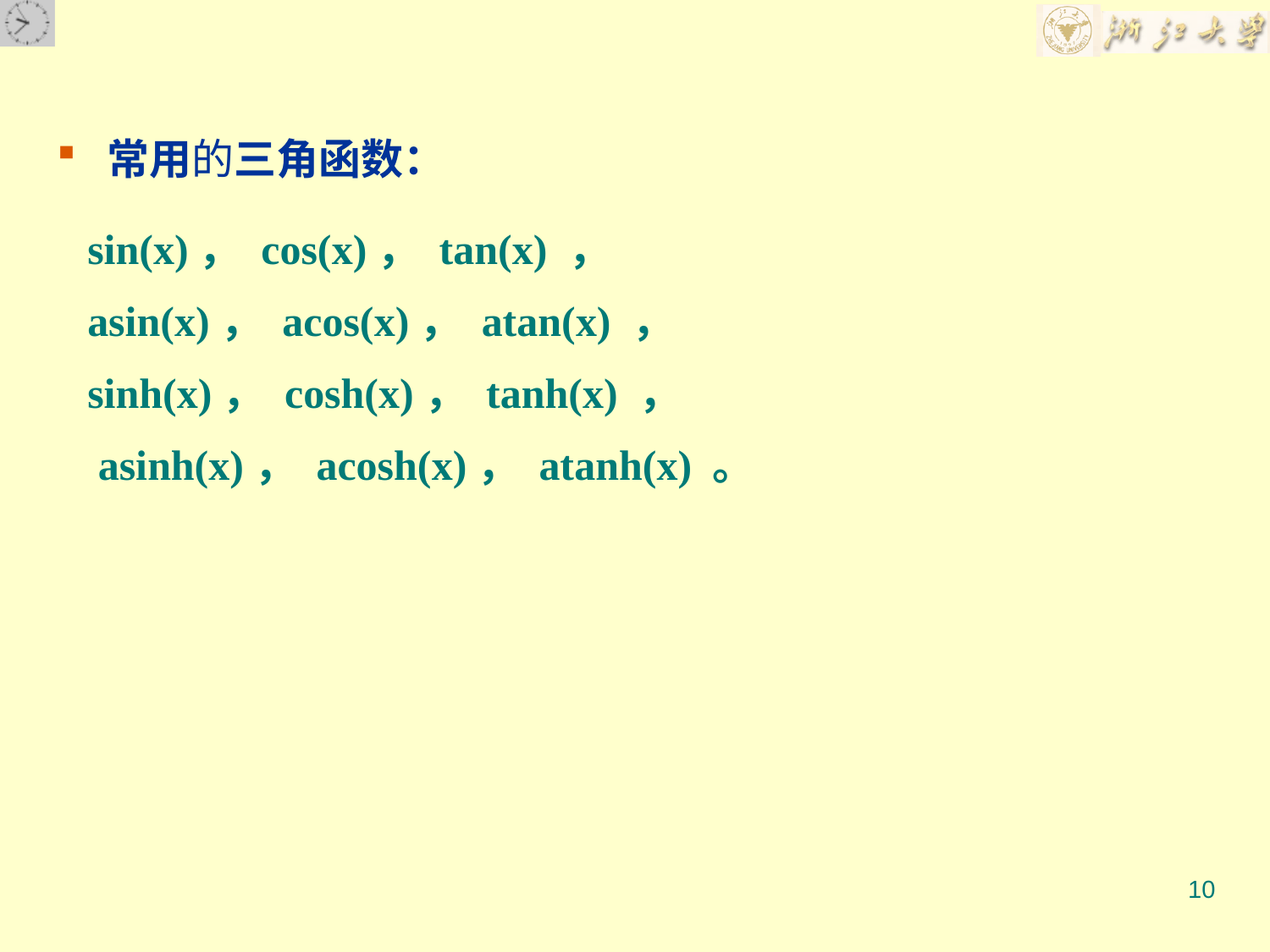

常用的三角函数：
sin(x)， cos(x)， tan(x) ，
asin(x)， acos(x)， atan(x) ，
sinh(x)， cosh(x)， tanh(x) ，
 asinh(x)， acosh(x)， atanh(x) 。
10